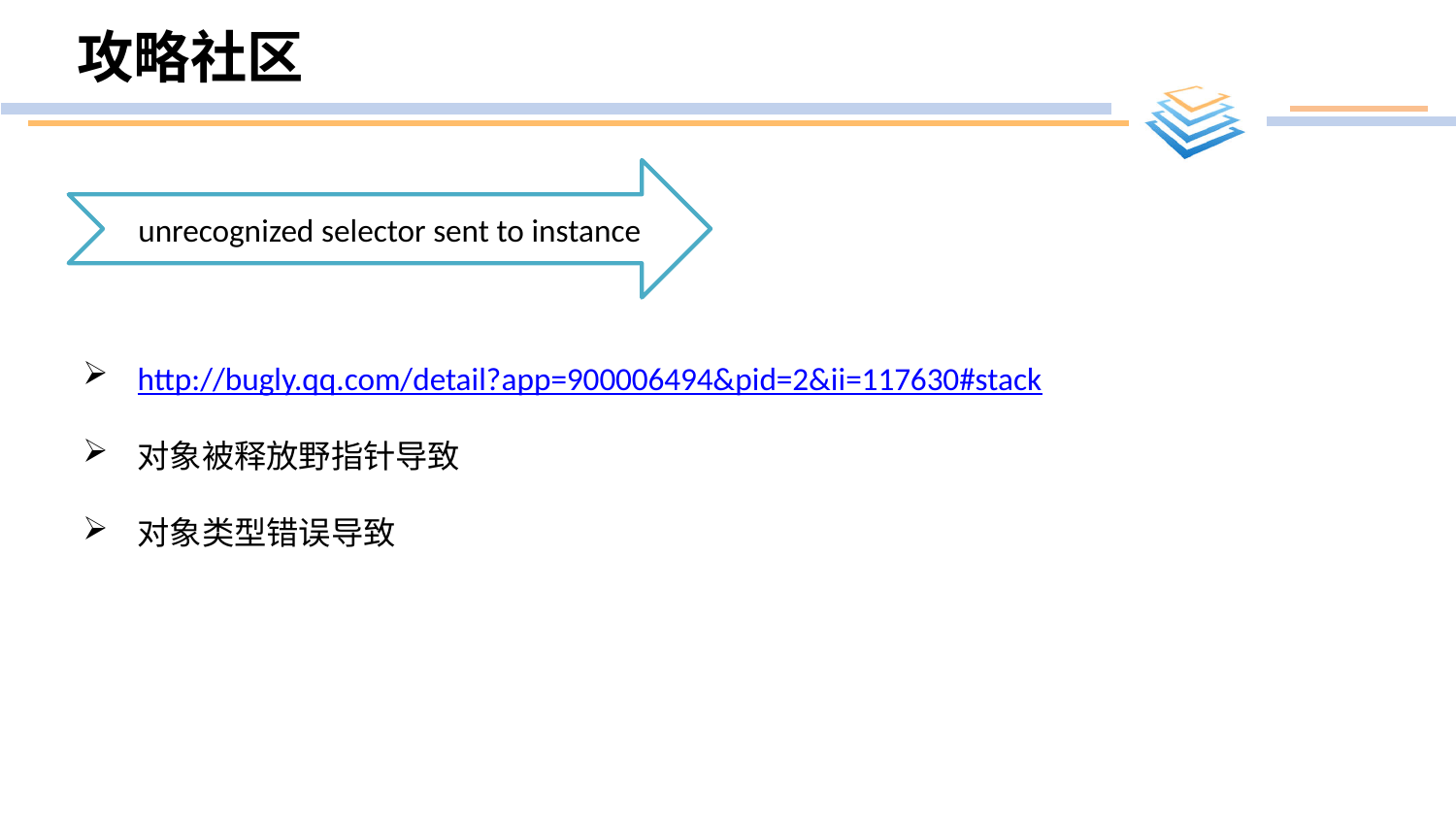

# 攻略社区
unrecognized selector sent to instance
http://bugly.qq.com/detail?app=900006494&pid=2&ii=117630#stack

对象被释放野指针导致

对象类型错误导致